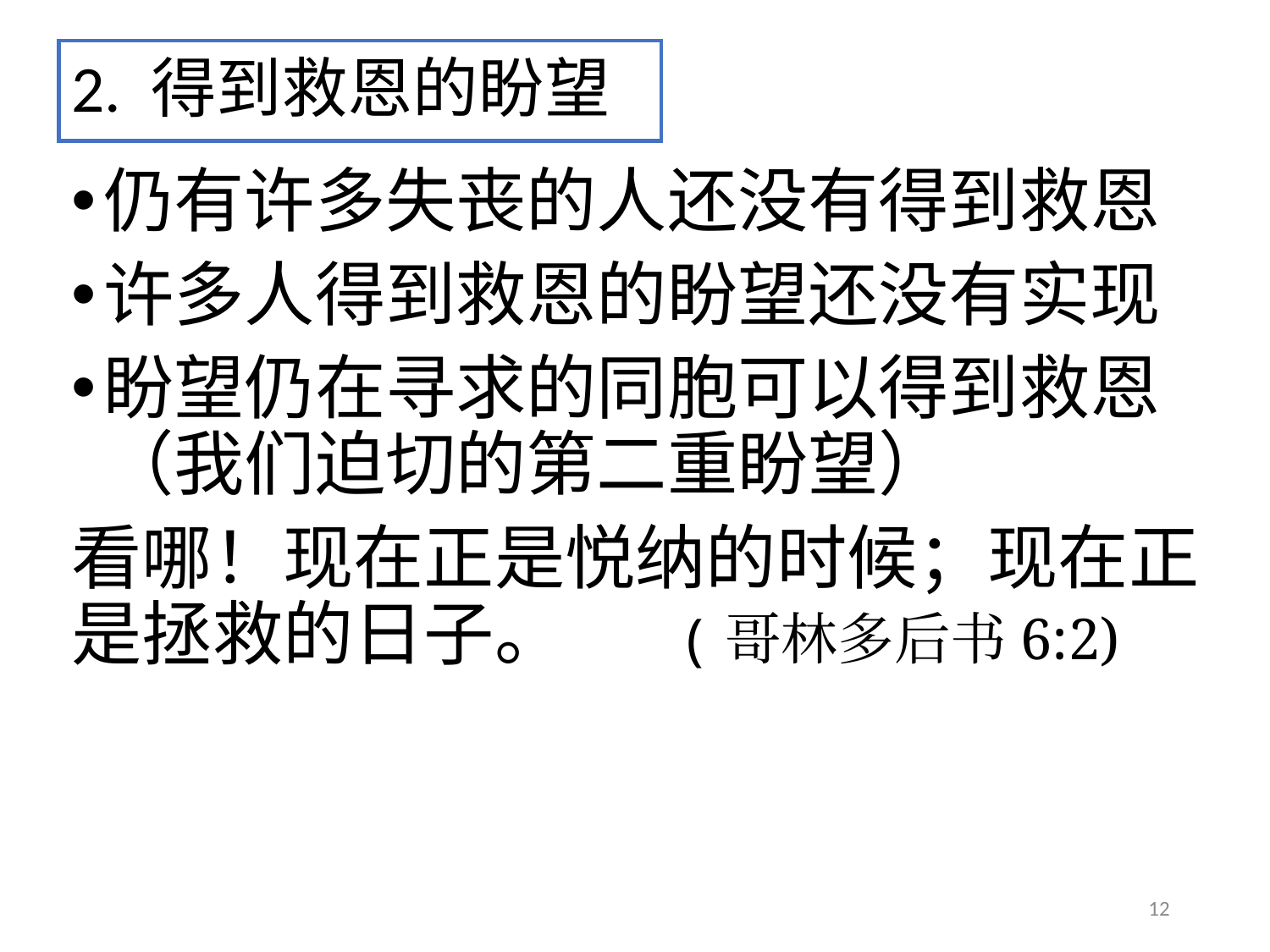

# 2. 得到救恩的盼望
仍有许多失丧的人还没有得到救恩
许多人得到救恩的盼望还没有实现
盼望仍在寻求的同胞可以得到救恩（我们迫切的第二重盼望）
看哪！现在正是悦纳的时候；现在正是拯救的日子。      (哥林多后书6:2)

12